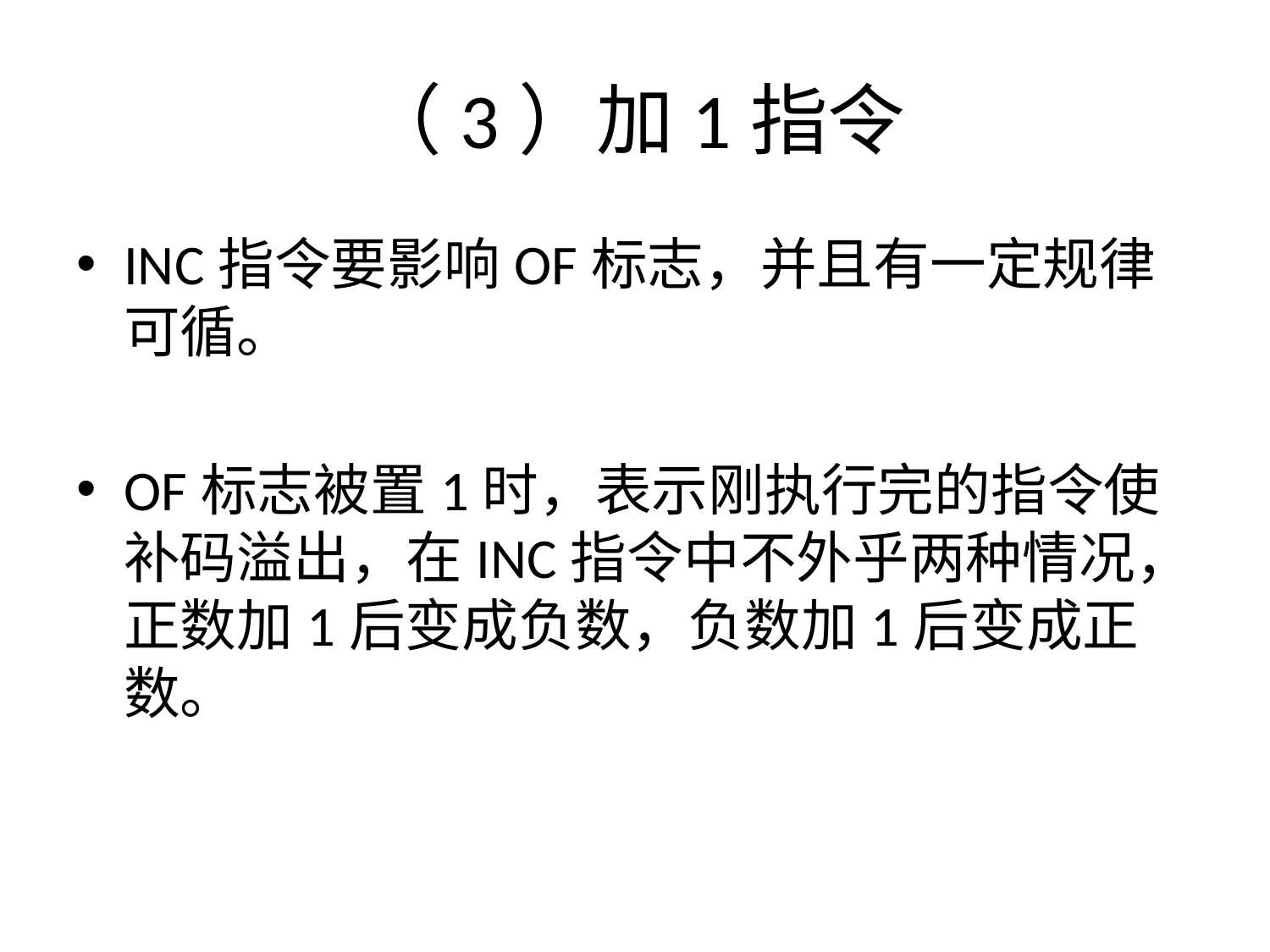

# （3）加1指令
INC指令要影响OF标志，并且有一定规律可循。

OF标志被置1时，表示刚执行完的指令使补码溢出，在INC指令中不外乎两种情况，正数加1后变成负数，负数加1后变成正数。